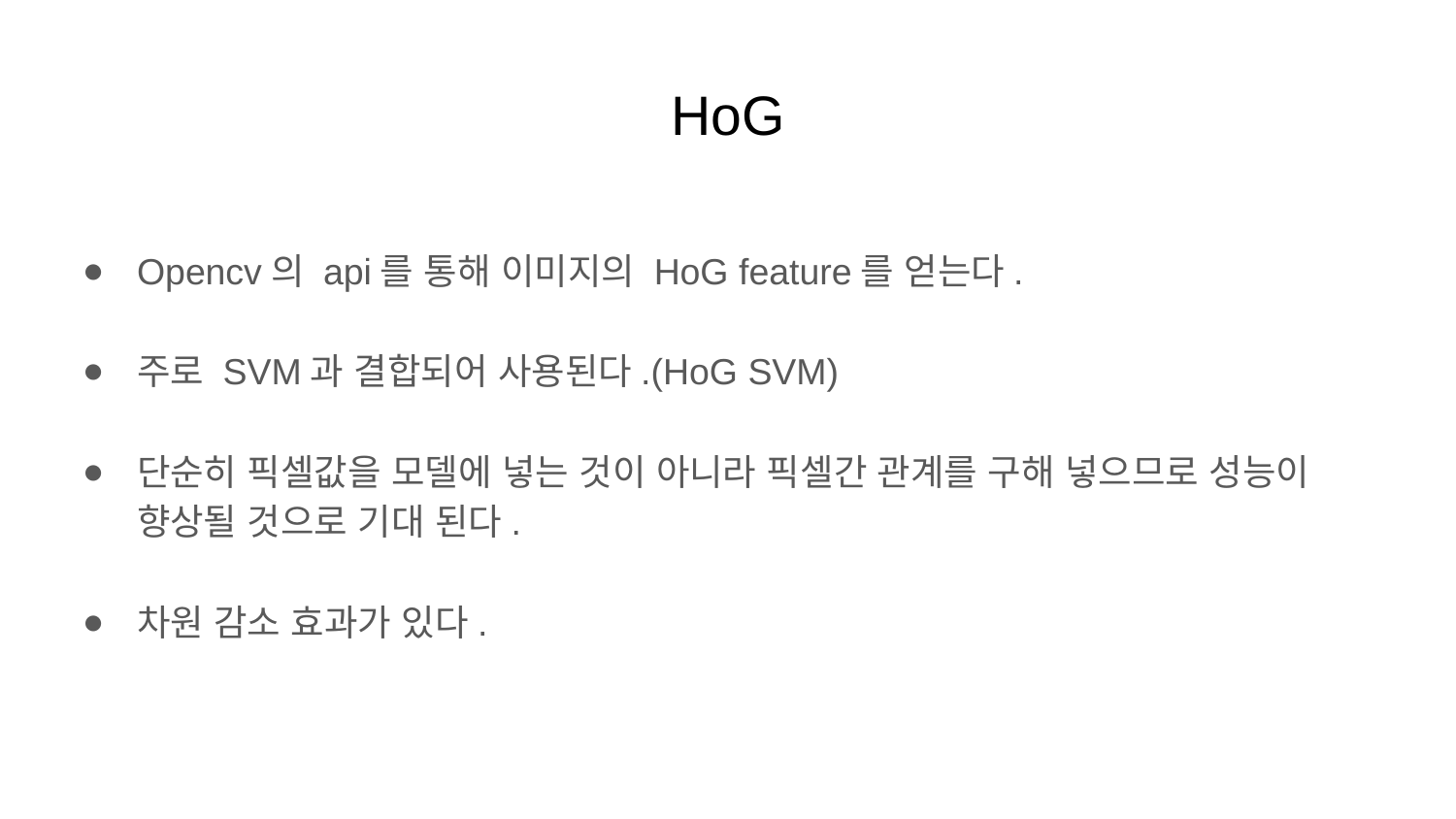

# HoG

Opencv의 api를 통해 이미지의 HoG feature를 얻는다.

주로 SVM과 결합되어 사용된다.(HoG SVM)

단순히 픽셀값을 모델에 넣는 것이 아니라 픽셀간 관계를 구해 넣으므로 성능이 향상될 것으로 기대 된다.

차원 감소 효과가 있다.